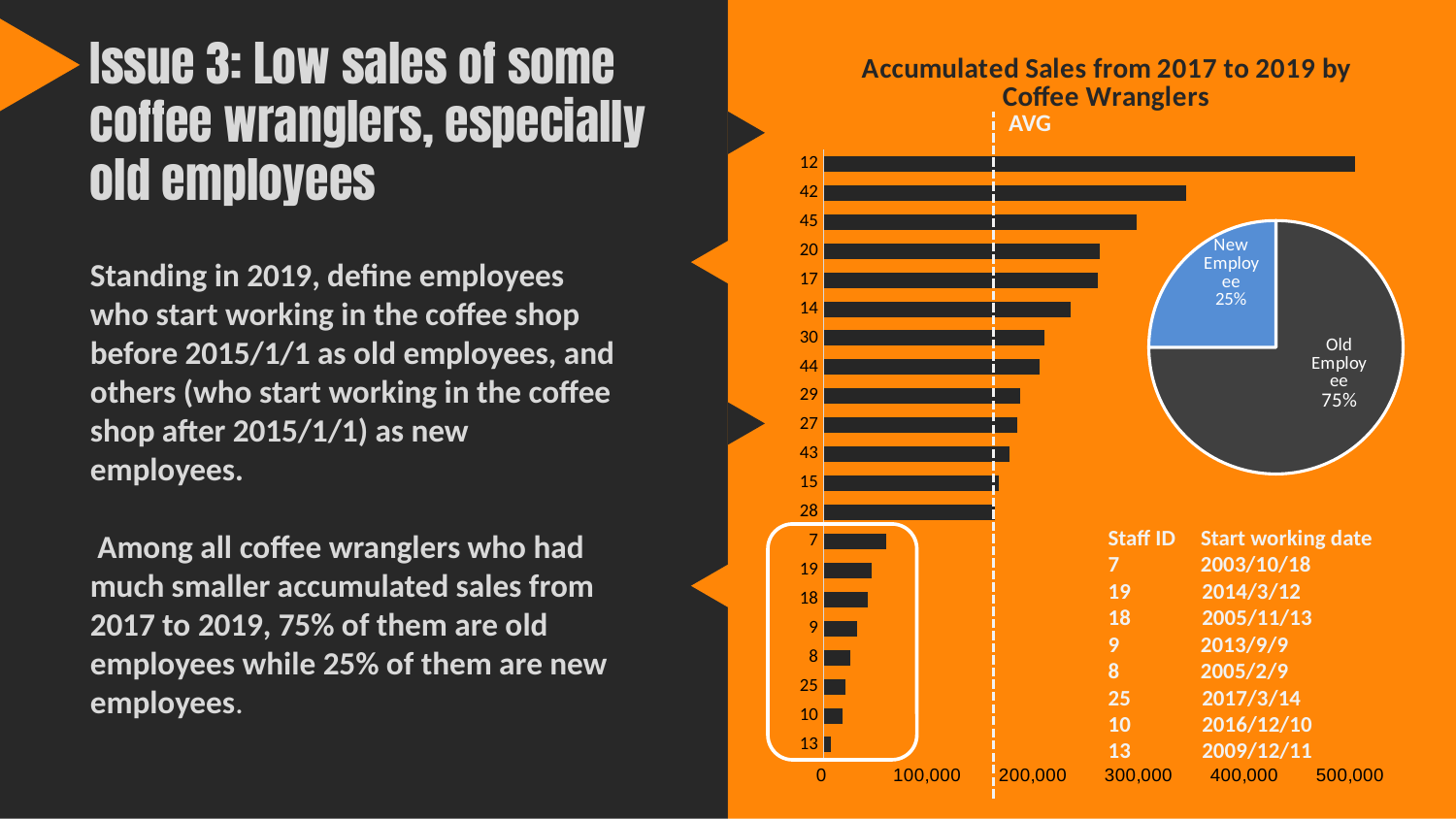

### Chart: Accumulated Sales from 2017 to 2019 by Coffee Wranglers

| Category | 汇总 |
|---|---|
| 13 | 7173.95 |
| 10 | 17926.95 |
| 25 | 20517.81 |
| 8 | 25542.85 |
| 9 | 31813.8 |
| 18 | 41312.55 |
| 19 | 45612.41 |
| 7 | 59379.37 |
| 28 | 162008.83 |
| 15 | 165940.77 |
| 43 | 175575.71 |
| 27 | 182714.69 |
| 29 | 185599.66 |
| 44 | 204252.68 |
| 30 | 208548.68 |
| 14 | 233296.6 |
| 17 | 258881.47 |
| 20 | 260813.41 |
| 45 | 295658.49 |
| 42 | 342975.82 |
| 12 | 502641.57 |
Issue 3: Low sales of some coffee wranglers, especially old employees
AVG

### Chart

| Category |  |
|---|---|
| Old Employee | 6.0 |
| New Employee | 2.0 |
Standing in 2019, define employees who start working in the coffee shop before 2015/1/1 as old employees, and others (who start working in the coffee shop after 2015/1/1) as new employees.

 Among all coffee wranglers who had much smaller accumulated sales from 2017 to 2019, 75% of them are old employees while 25% of them are new employees.

Staff ID     Start working date
7                2003/10/18
19              2014/3/12
18              2005/11/13
9                2013/9/9
8                2005/2/9
25              2017/3/14
10              2016/12/10
13              2009/12/11